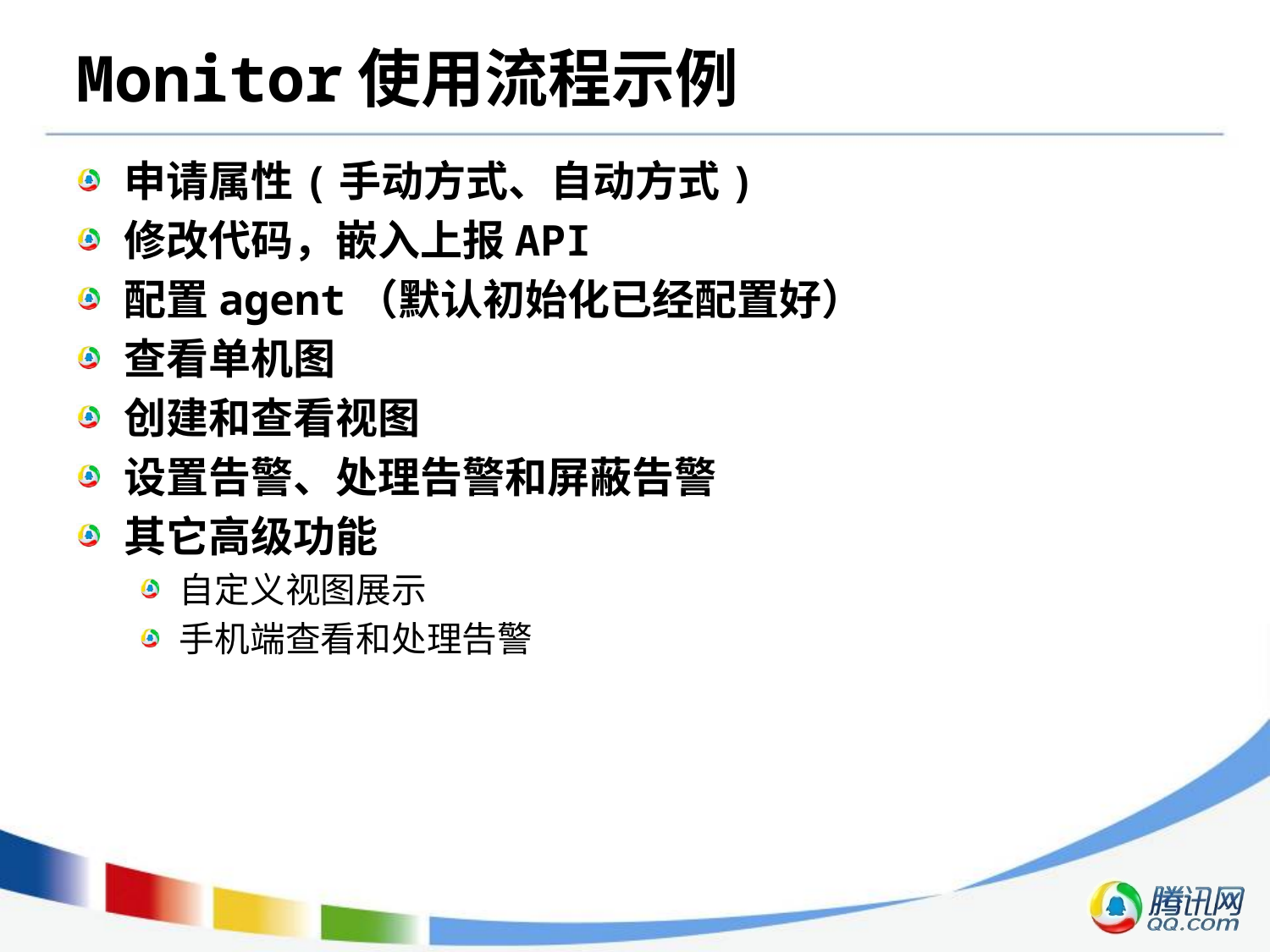

# Monitor使用流程示例
申请属性(手动方式、自动方式)
修改代码，嵌入上报API
配置agent（默认初始化已经配置好）
查看单机图
创建和查看视图
设置告警、处理告警和屏蔽告警
其它高级功能
自定义视图展示
手机端查看和处理告警